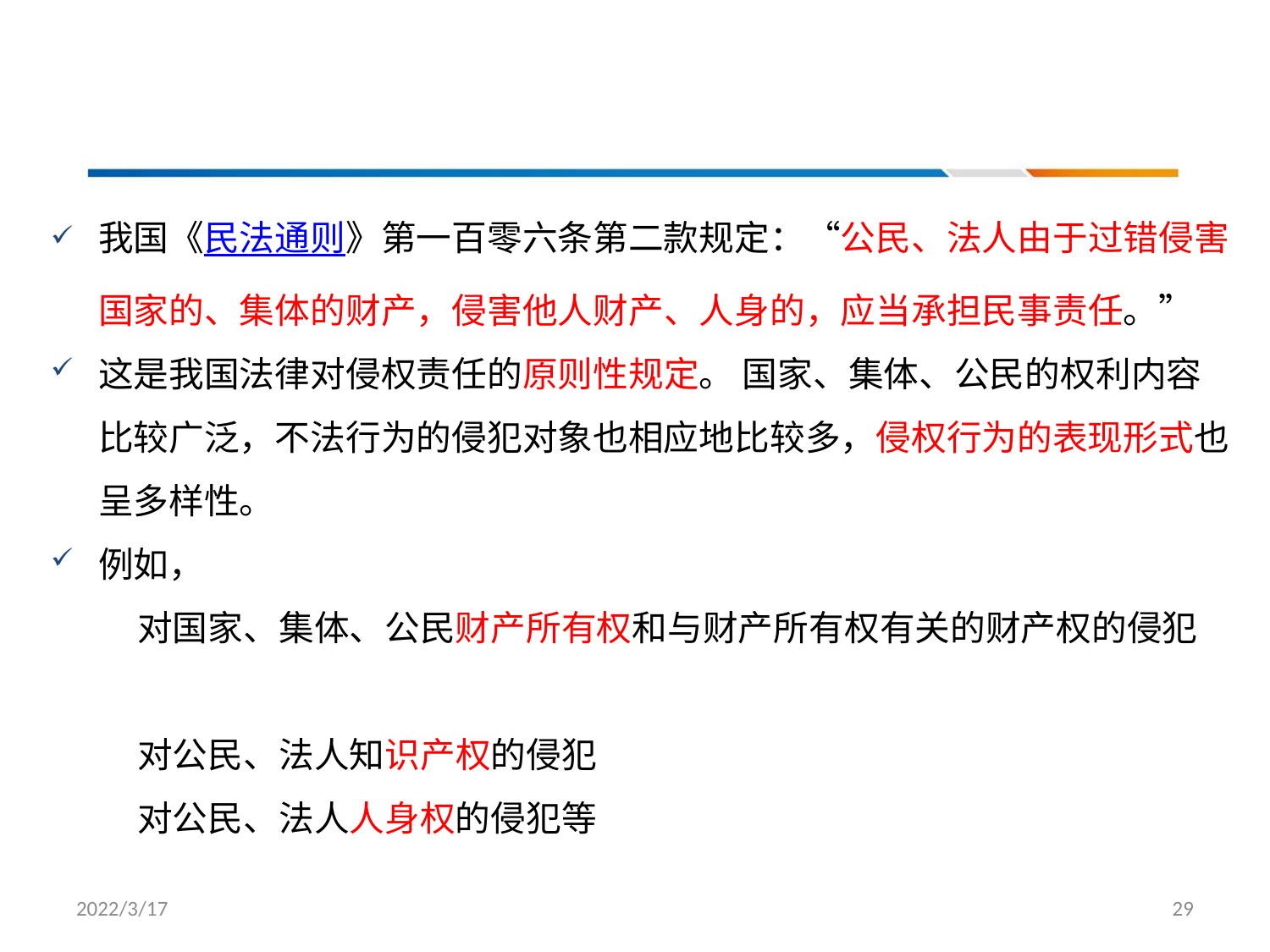

#
我国《民法通则》第一百零六条第二款规定：“公民、法人由于过错侵害国家的、集体的财产，侵害他人财产、人身的，应当承担民事责任。”
这是我国法律对侵权责任的原则性规定。 国家、集体、公民的权利内容比较广泛，不法行为的侵犯对象也相应地比较多，侵权行为的表现形式也呈多样性。
例如，
          对国家、集体、公民财产所有权和与财产所有权有关的财产权的侵犯
          对公民、法人知识产权的侵犯
          对公民、法人人身权的侵犯等
2022/3/17

29